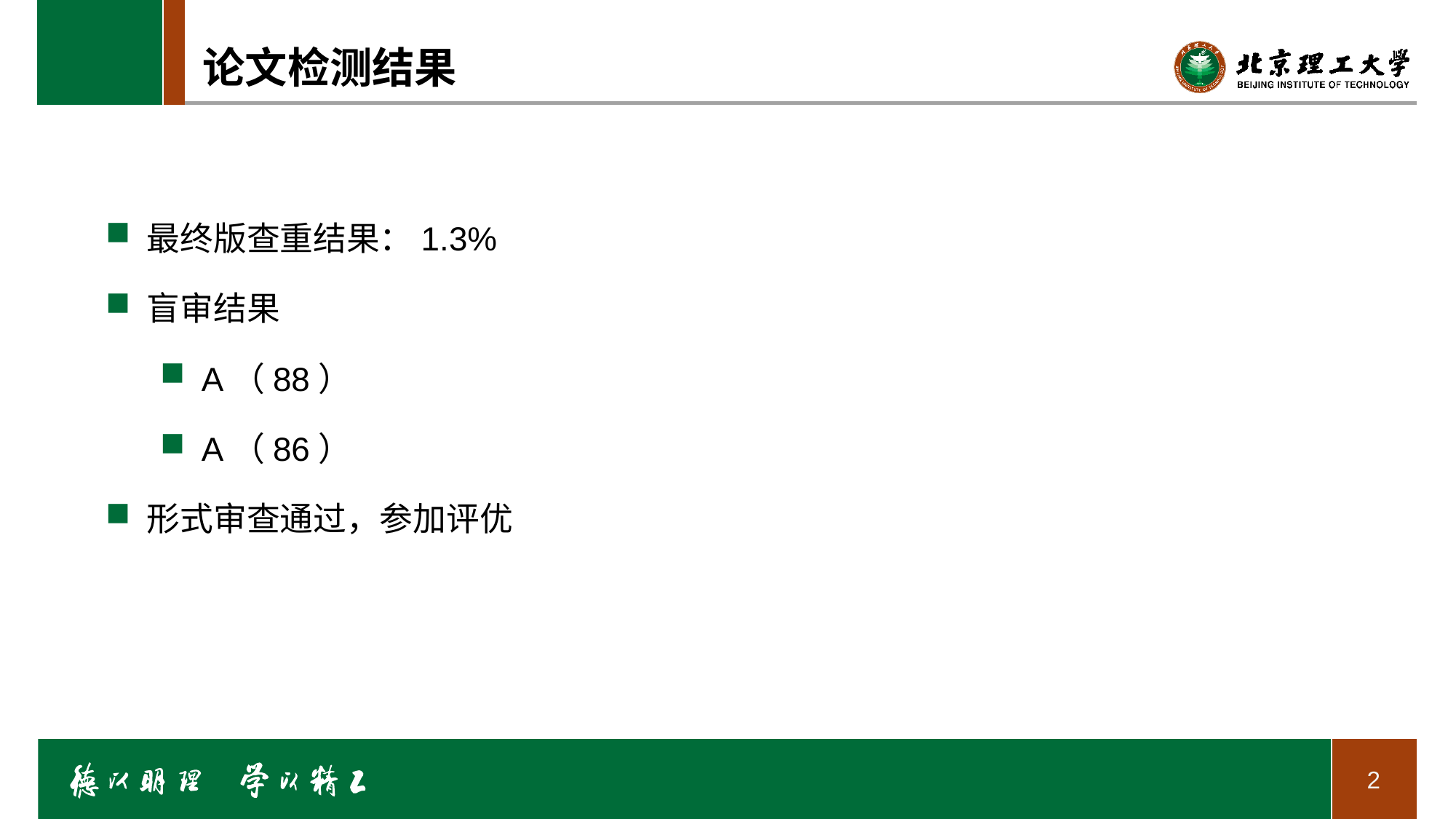

# 论文检测结果
最终版查重结果：1.3%
盲审结果
A（88）
A（86）
形式审查通过，参加评优